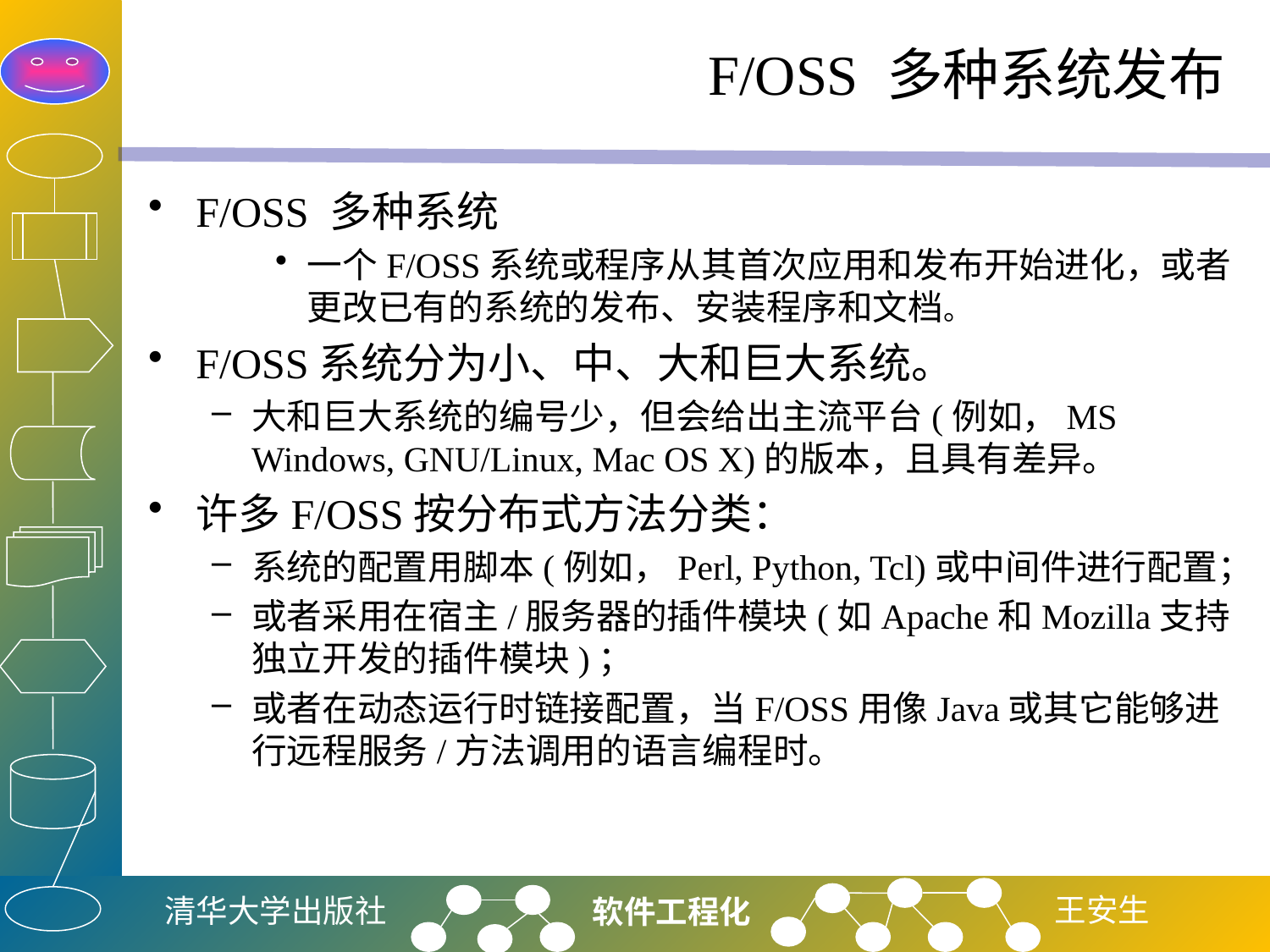

# F/OSS 多种系统发布
F/OSS 多种系统
一个F/OSS系统或程序从其首次应用和发布开始进化，或者更改已有的系统的发布、安装程序和文档。
F/OSS系统分为小、中、大和巨大系统。
大和巨大系统的编号少，但会给出主流平台(例如，MS Windows, GNU/Linux, Mac OS X)的版本，且具有差异。
许多F/OSS按分布式方法分类：
系统的配置用脚本(例如，Perl, Python, Tcl)或中间件进行配置；
或者采用在宿主/服务器的插件模块(如Apache和Mozilla支持独立开发的插件模块)；
或者在动态运行时链接配置，当F/OSS用像Java或其它能够进行远程服务/方法调用的语言编程时。